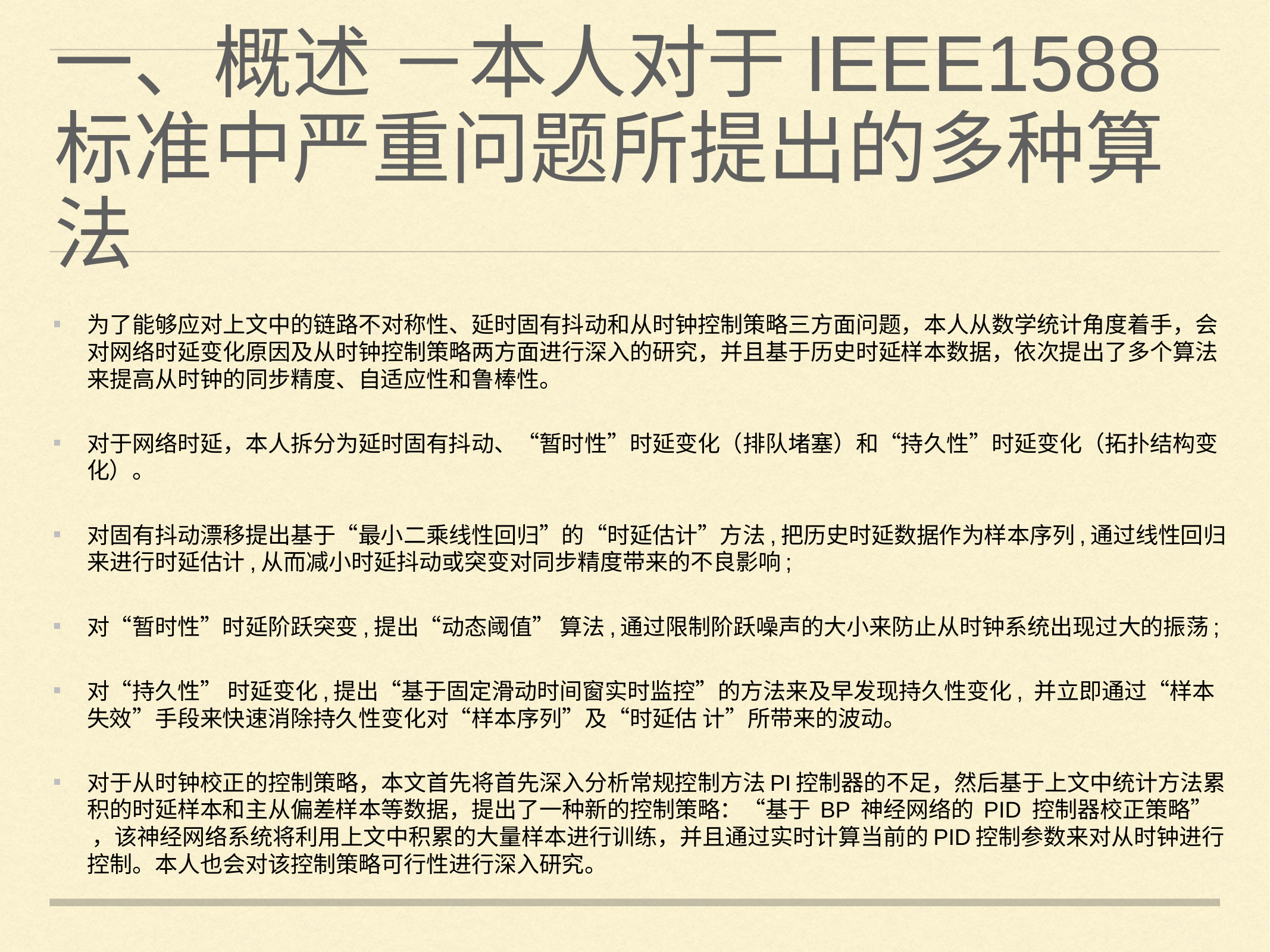

# 一、概述 －本人对于IEEE1588标准中严重问题所提出的多种算法
为了能够应对上文中的链路不对称性、延时固有抖动和从时钟控制策略三方面问题，本人从数学统计角度着手，会对网络时延变化原因及从时钟控制策略两方面进行深入的研究，并且基于历史时延样本数据，依次提出了多个算法来提高从时钟的同步精度、自适应性和鲁棒性。
对于网络时延，本人拆分为延时固有抖动、“暂时性”时延变化（排队堵塞）和“持久性”时延变化（拓扑结构变化）。
对固有抖动漂移提出基于“最小二乘线性回归”的“时延估计”方法,把历史时延数据作为样本序列,通过线性回归来进行时延估计,从而减小时延抖动或突变对同步精度带来的不良影响;
对“暂时性”时延阶跃突变,提出“动态阈值” 算法,通过限制阶跃噪声的大小来防止从时钟系统出现过大的振荡;
对“持久性” 时延变化,提出“基于固定滑动时间窗实时监控”的方法来及早发现持久性变化, 并立即通过“样本失效”手段来快速消除持久性变化对“样本序列”及“时延估 计”所带来的波动。
对于从时钟校正的控制策略，本文首先将首先深入分析常规控制方法PI控制器的不足，然后基于上文中统计方法累积的时延样本和主从偏差样本等数据，提出了一种新的控制策略：“基于 BP 神经网络的 PID 控制器校正策略” ，该神经网络系统将利用上文中积累的大量样本进行训练，并且通过实时计算当前的PID控制参数来对从时钟进行控制。本人也会对该控制策略可行性进行深入研究。